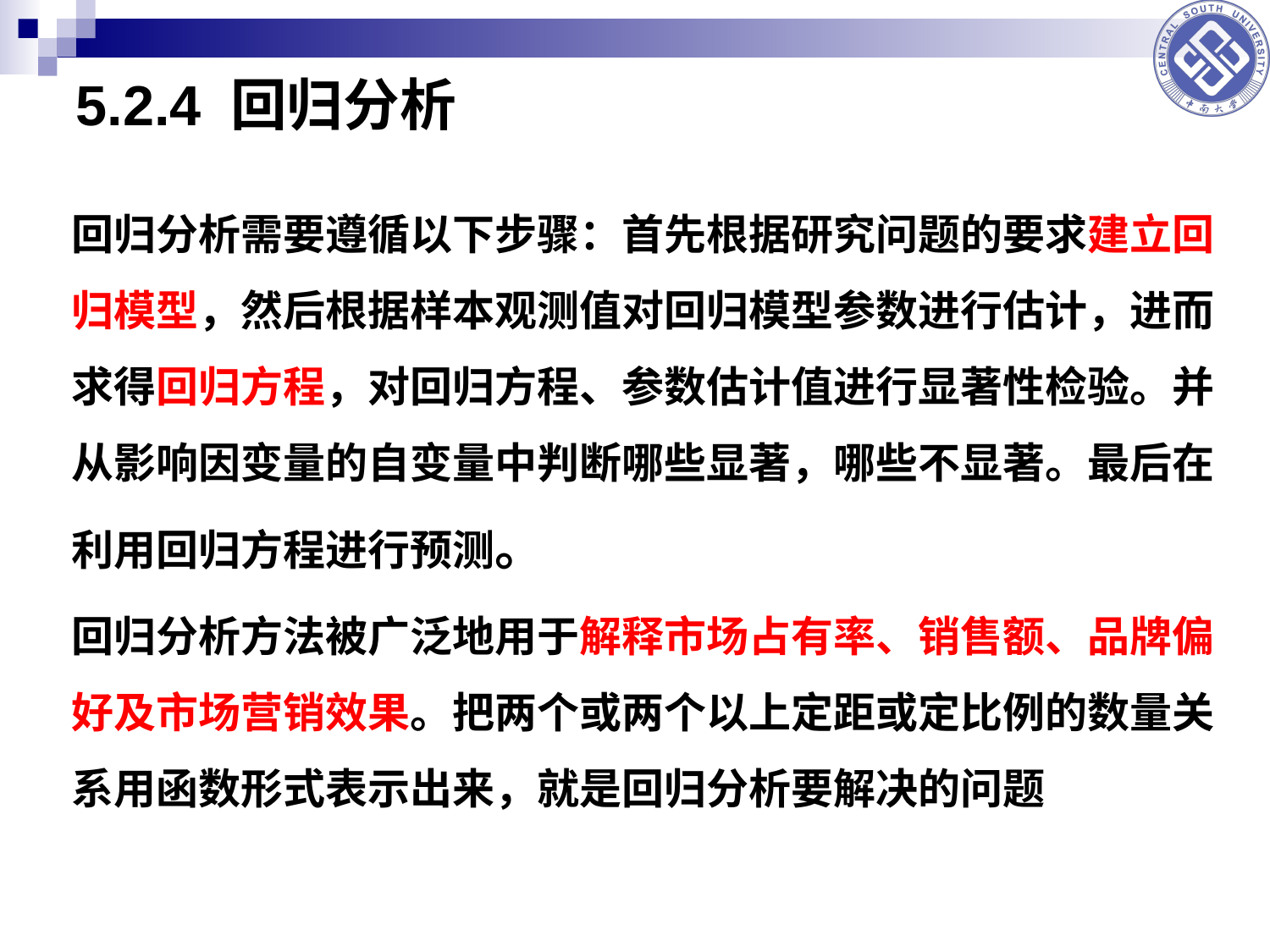

5.2.4 回归分析
回归分析需要遵循以下步骤：首先根据研究问题的要求建立回归模型，然后根据样本观测值对回归模型参数进行估计，进而求得回归方程，对回归方程、参数估计值进行显著性检验。并从影响因变量的自变量中判断哪些显著，哪些不显著。最后在利用回归方程进行预测。
回归分析方法被广泛地用于解释市场占有率、销售额、品牌偏好及市场营销效果。把两个或两个以上定距或定比例的数量关系用函数形式表示出来，就是回归分析要解决的问题